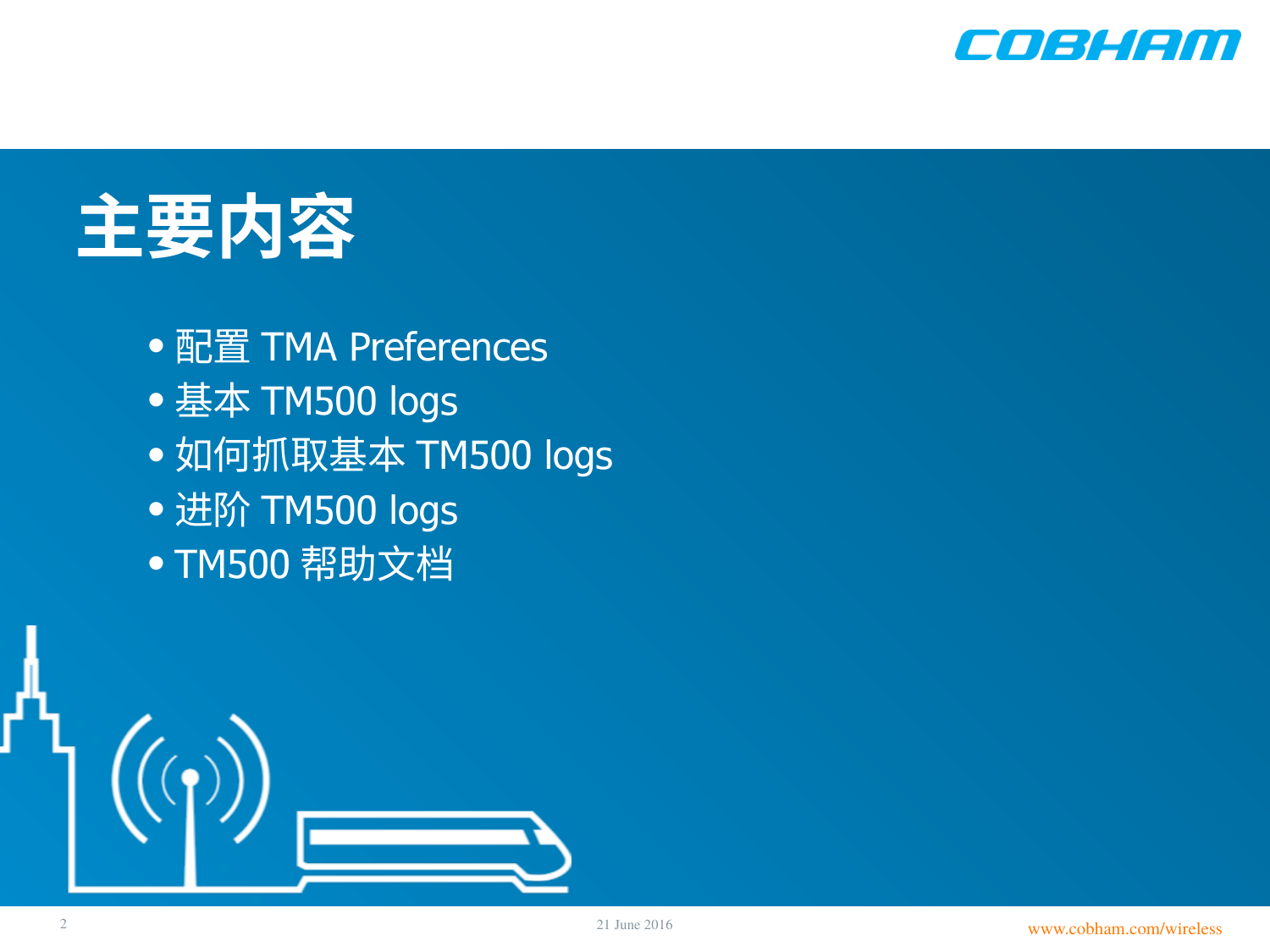

# 主要内容
配置TMA Preferences
基本TM500 logs
如何抓取基本TM500 logs
进阶TM500 logs
TM500帮助文档
2
21 June 2016